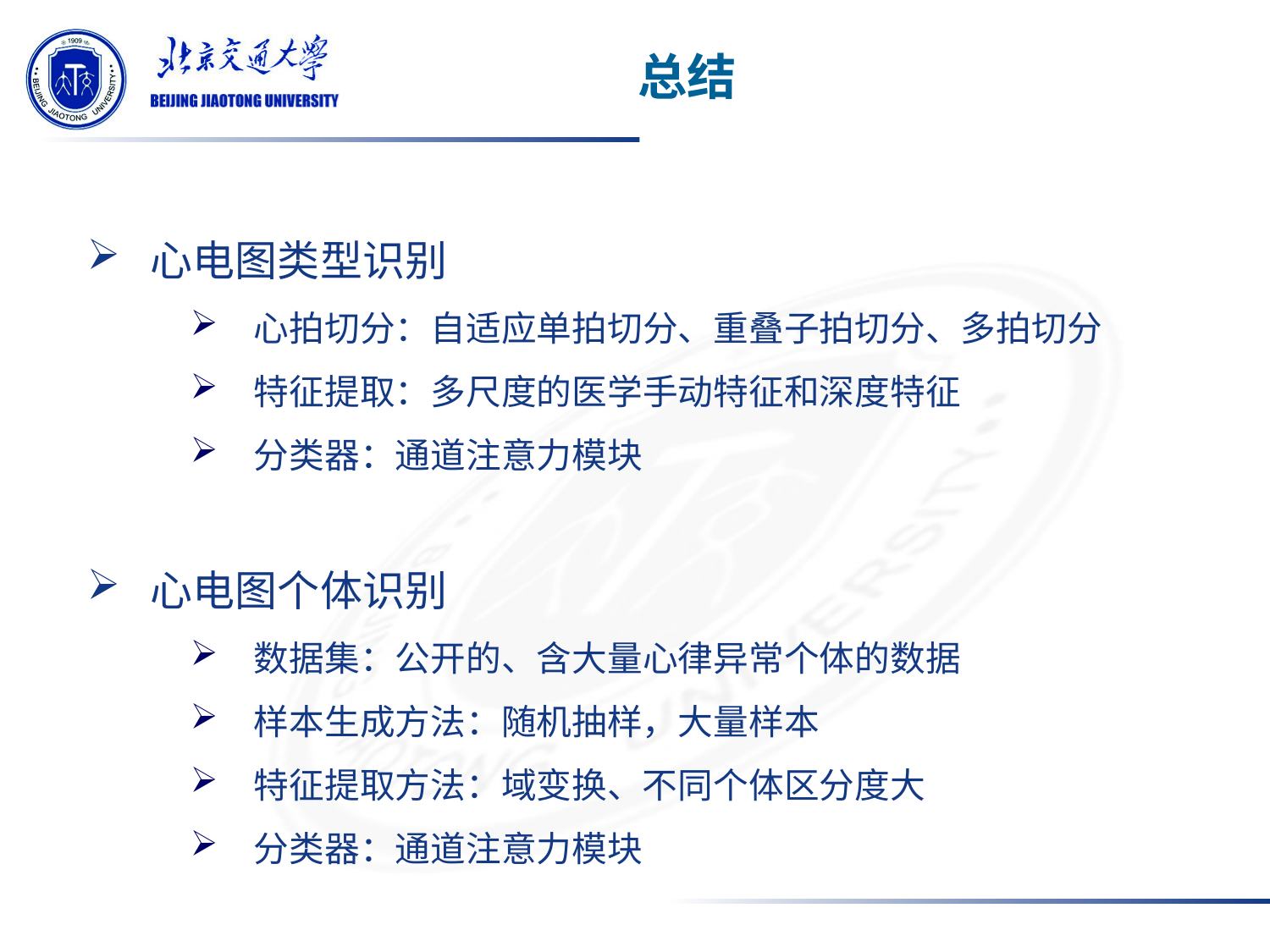

总结
心电图类型识别
心拍切分：自适应单拍切分、重叠子拍切分、多拍切分
特征提取：多尺度的医学手动特征和深度特征
分类器：通道注意力模块

心电图个体识别
数据集：公开的、含大量心律异常个体的数据
样本生成方法：随机抽样，大量样本
特征提取方法：域变换、不同个体区分度大
分类器：通道注意力模块